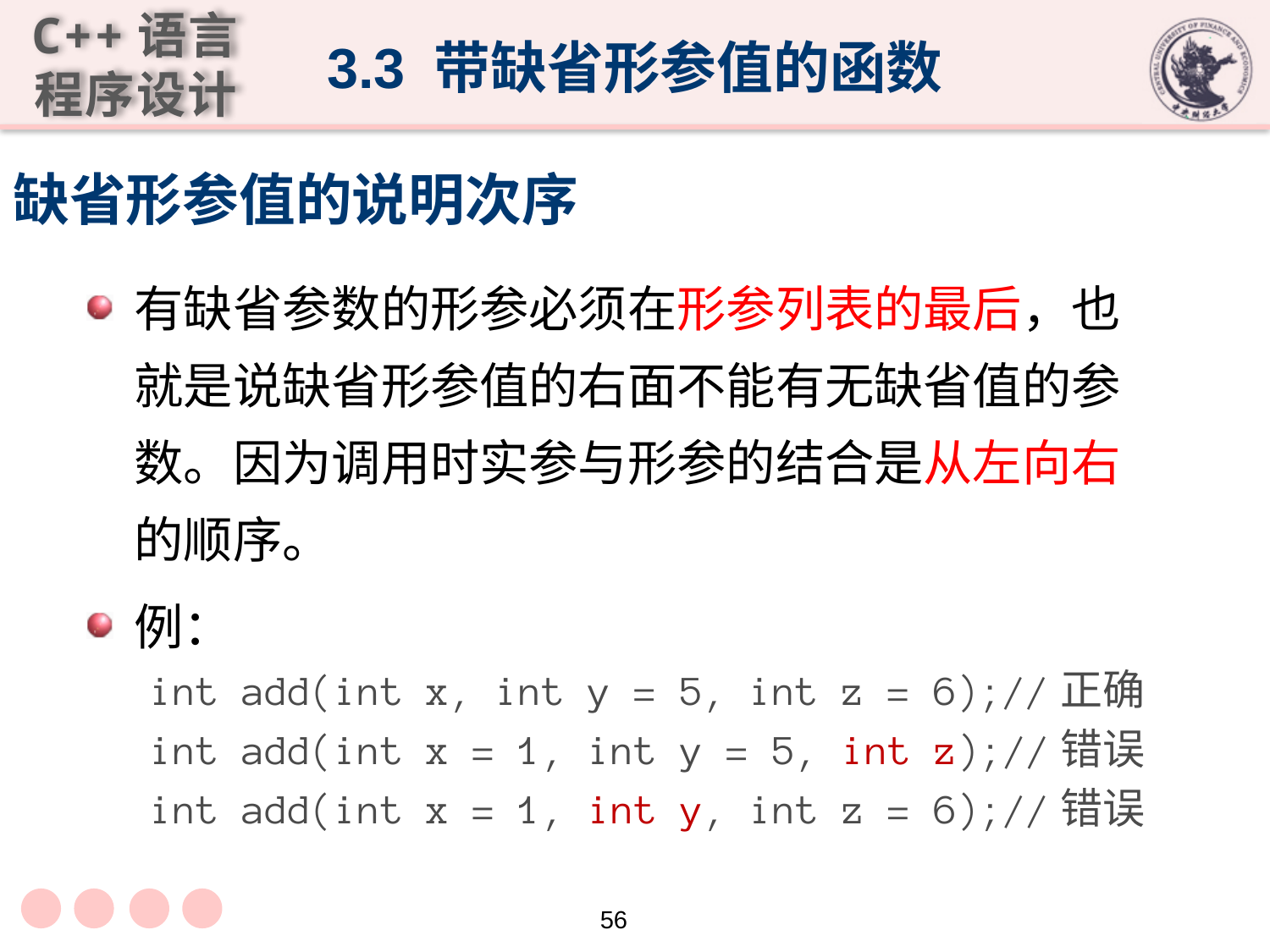

3.3 带缺省形参值的函数
# 缺省形参值的说明次序
有缺省参数的形参必须在形参列表的最后，也就是说缺省形参值的右面不能有无缺省值的参数。因为调用时实参与形参的结合是从左向右的顺序。
例：
int add(int x, int y = 5, int z = 6);//正确
int add(int x = 1, int y = 5, int z);//错误
int add(int x = 1, int y, int z = 6);//错误
56